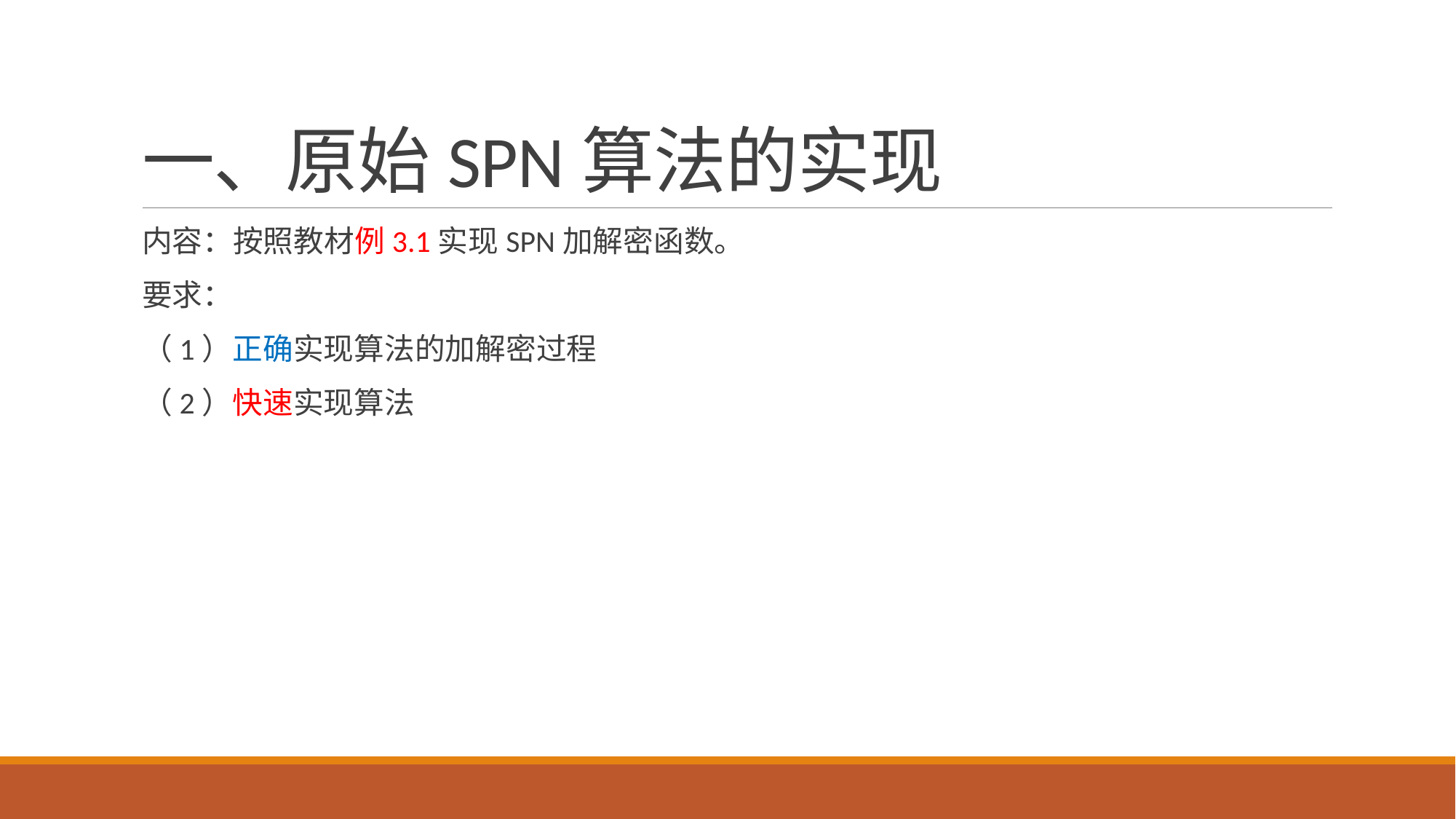

# 一、原始SPN算法的实现
内容：按照教材例3.1实现SPN加解密函数。
要求：
（1）正确实现算法的加解密过程
（2）快速实现算法